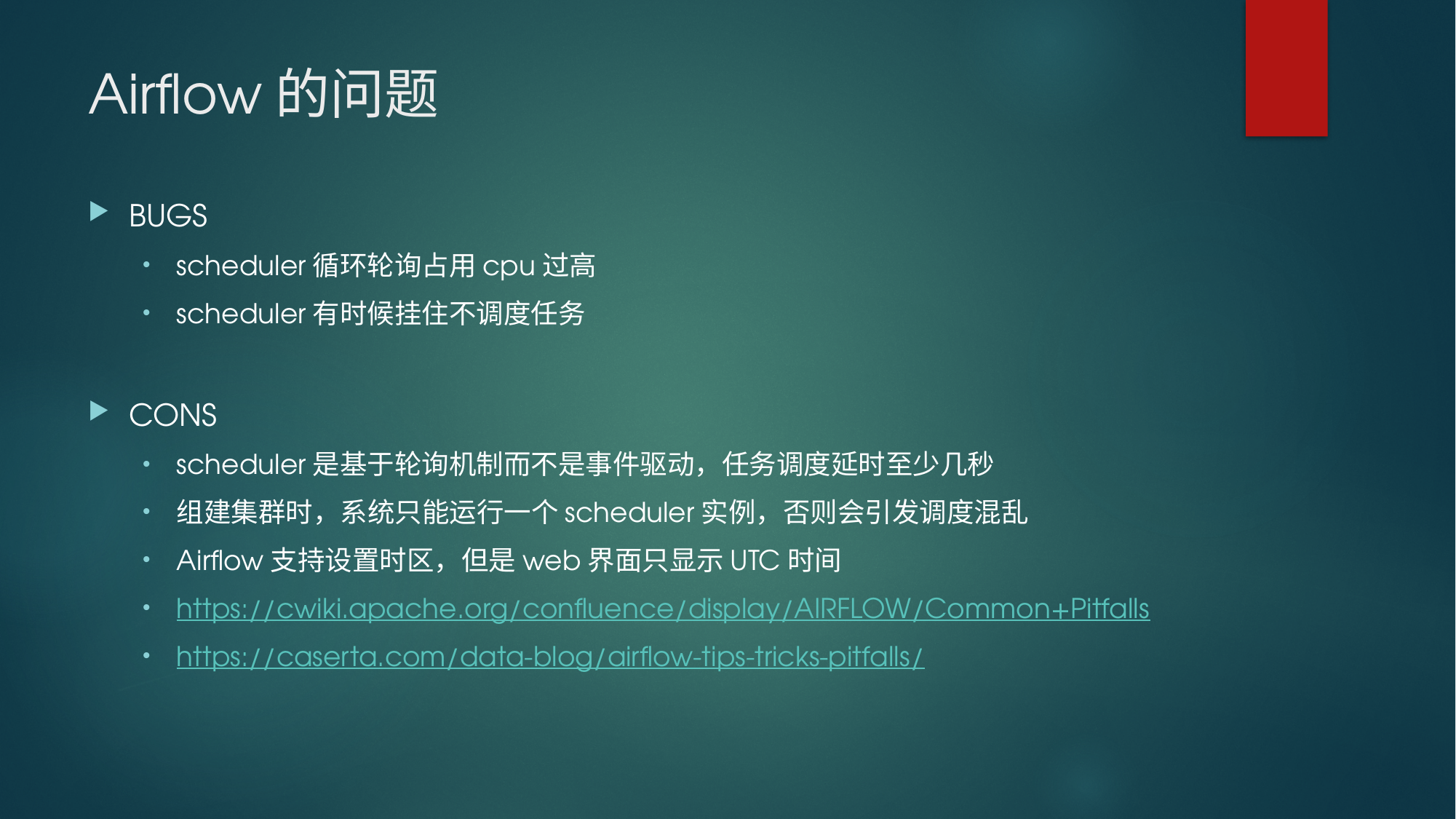

# Airflow的问题

BUGS
scheduler循环轮询占用cpu过高
scheduler有时候挂住不调度任务

CONS
scheduler是基于轮询机制而不是事件驱动，任务调度延时至少几秒
组建集群时，系统只能运行一个scheduler实例，否则会引发调度混乱
Airflow支持设置时区，但是web界面只显示UTC时间
https://cwiki.apache.org/confluence/display/AIRFLOW/Common+Pitfalls
https://caserta.com/data-blog/airflow-tips-tricks-pitfalls/